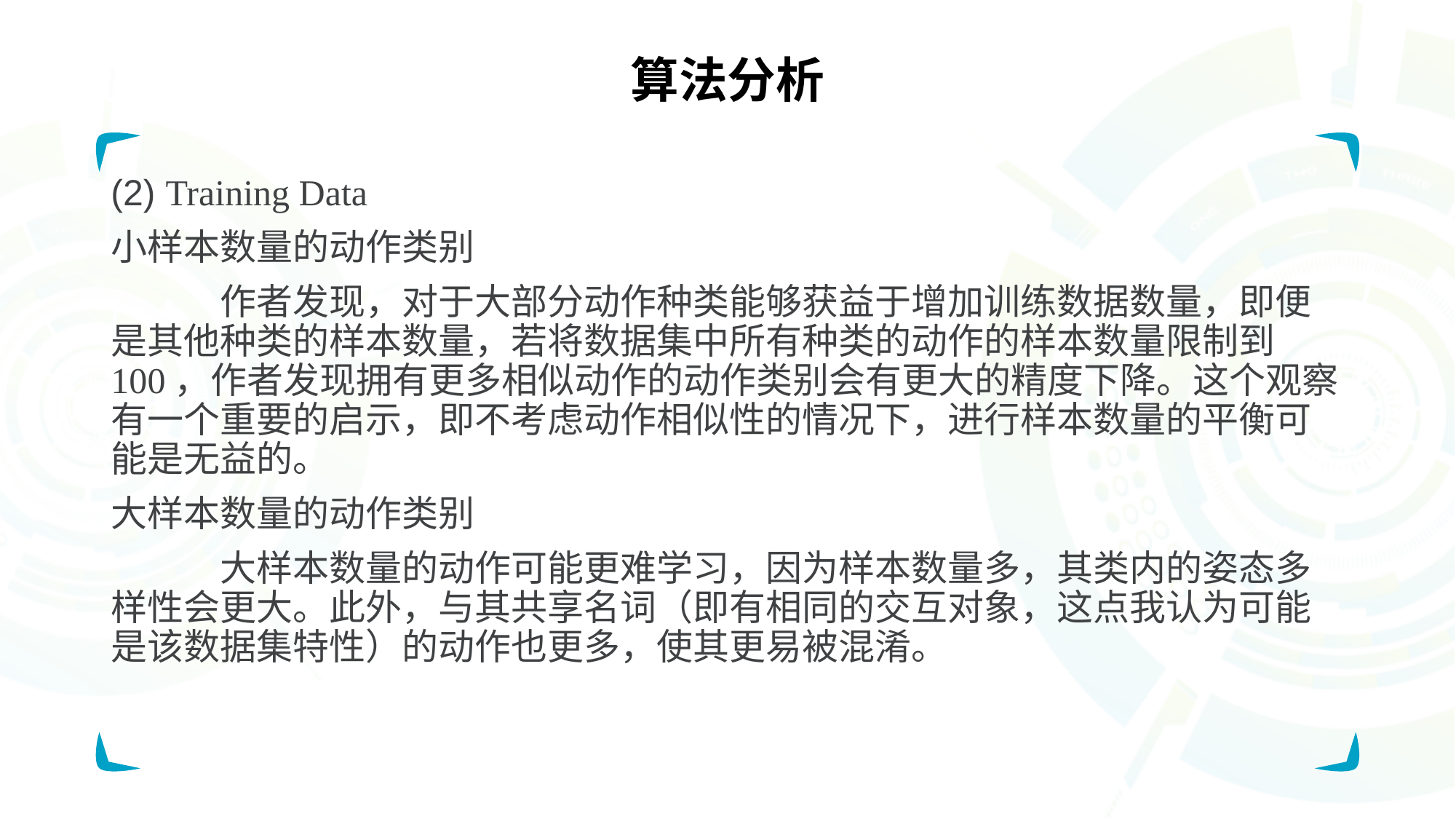

# 算法分析

(2) Training Data
小样本数量的动作类别
	作者发现，对于大部分动作种类能够获益于增加训练数据数量，即便是其他种类的样本数量，若将数据集中所有种类的动作的样本数量限制到100，作者发现拥有更多相似动作的动作类别会有更大的精度下降。这个观察有一个重要的启示，即不考虑动作相似性的情况下，进行样本数量的平衡可能是无益的。
大样本数量的动作类别
	大样本数量的动作可能更难学习，因为样本数量多，其类内的姿态多样性会更大。此外，与其共享名词（即有相同的交互对象，这点我认为可能是该数据集特性）的动作也更多，使其更易被混淆。